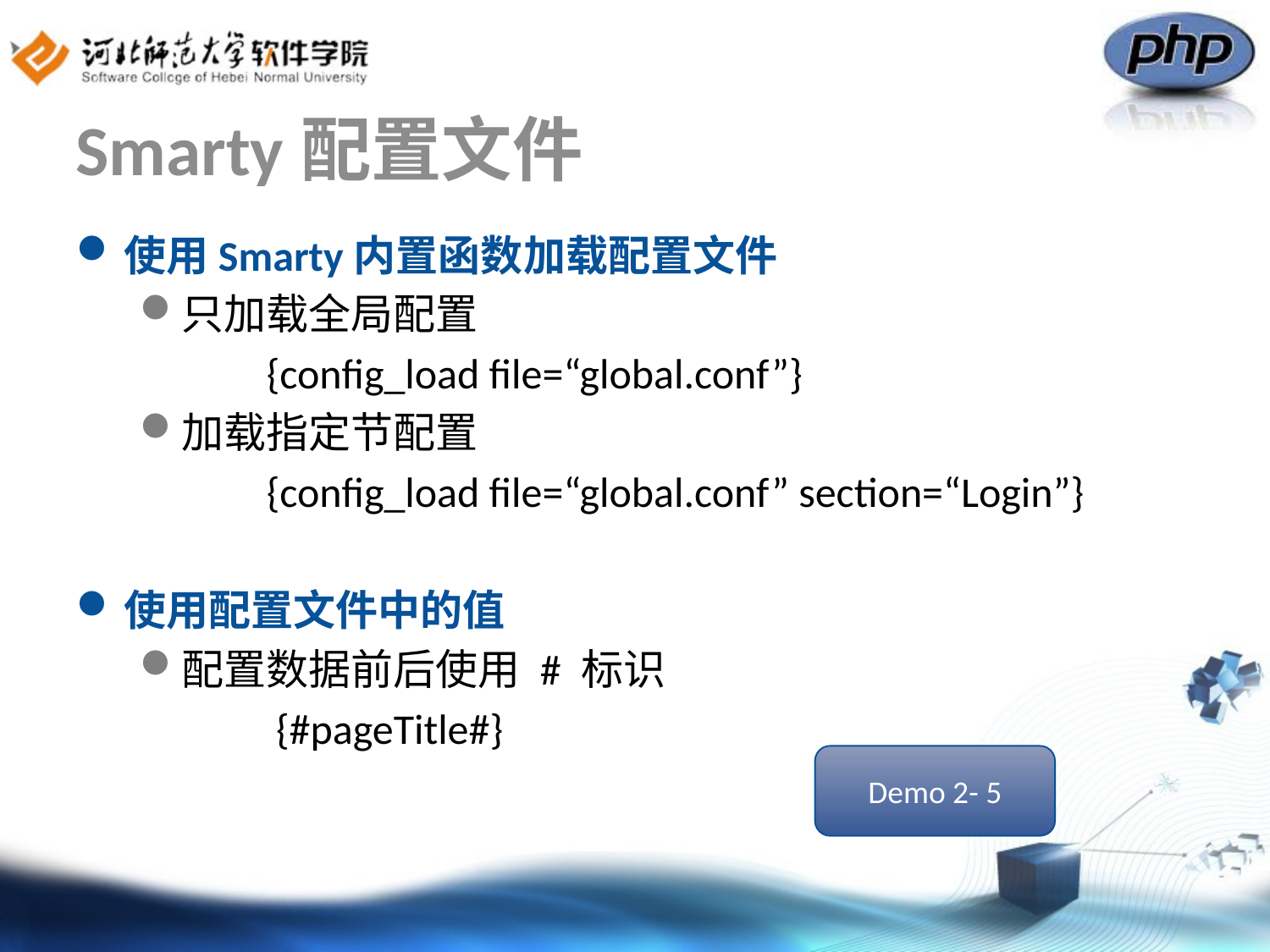

# Smarty配置文件
使用Smarty内置函数加载配置文件
只加载全局配置
	{config_load file=“global.conf”}
加载指定节配置
	{config_load file=“global.conf” section=“Login”}

使用配置文件中的值
配置数据前后使用 # 标识
	 {#pageTitle#}
Demo 2- 5